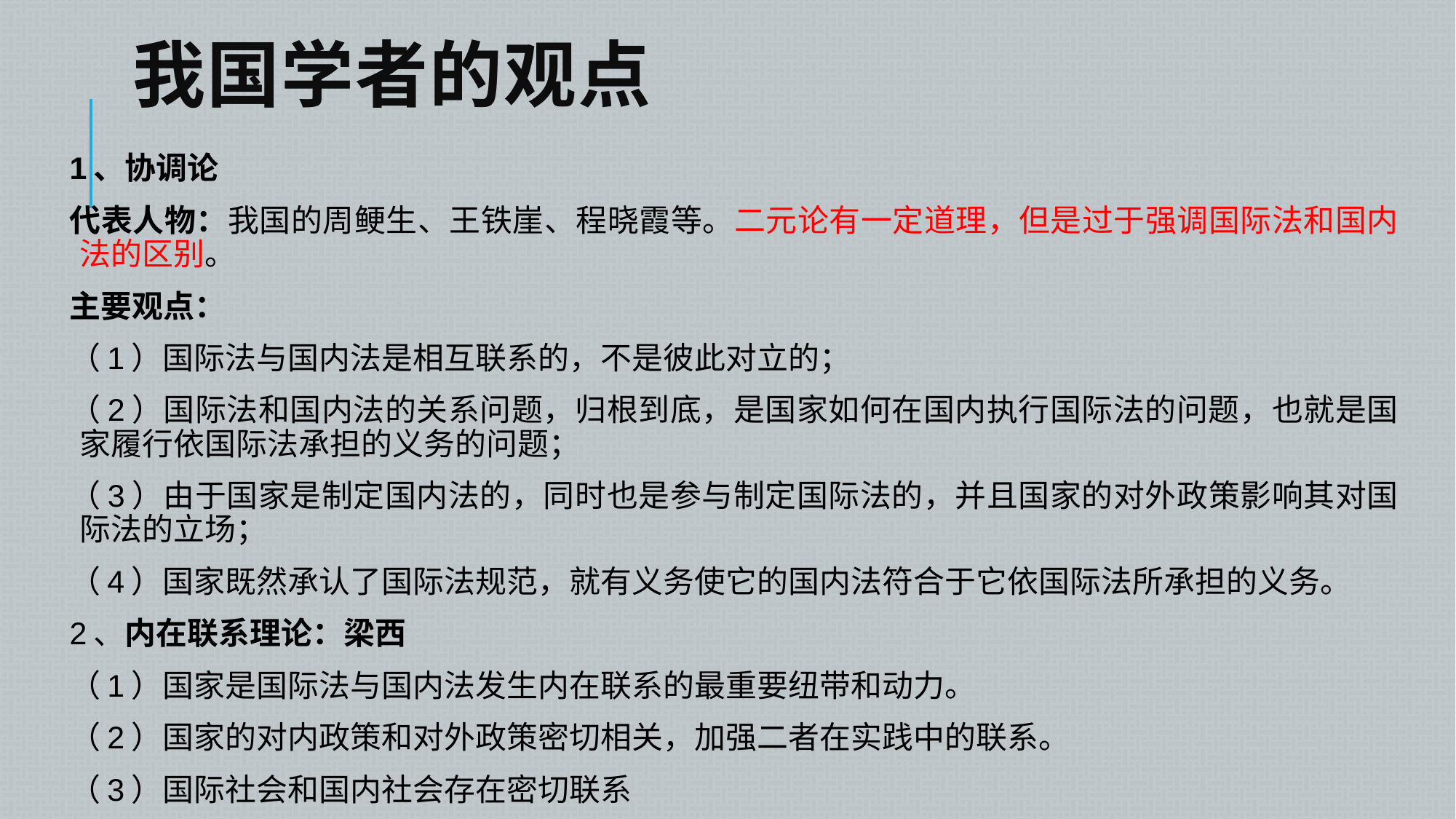

# 我国学者的观点
1、协调论
代表人物：我国的周鲠生、王铁崖、程晓霞等。二元论有一定道理，但是过于强调国际法和国内法的区别。
主要观点：
（1）国际法与国内法是相互联系的，不是彼此对立的；
（2）国际法和国内法的关系问题，归根到底，是国家如何在国内执行国际法的问题，也就是国家履行依国际法承担的义务的问题；
（3）由于国家是制定国内法的，同时也是参与制定国际法的，并且国家的对外政策影响其对国际法的立场；
（4）国家既然承认了国际法规范，就有义务使它的国内法符合于它依国际法所承担的义务。
2、内在联系理论：梁西
（1）国家是国际法与国内法发生内在联系的最重要纽带和动力。
（2）国家的对内政策和对外政策密切相关，加强二者在实践中的联系。
（3）国际社会和国内社会存在密切联系